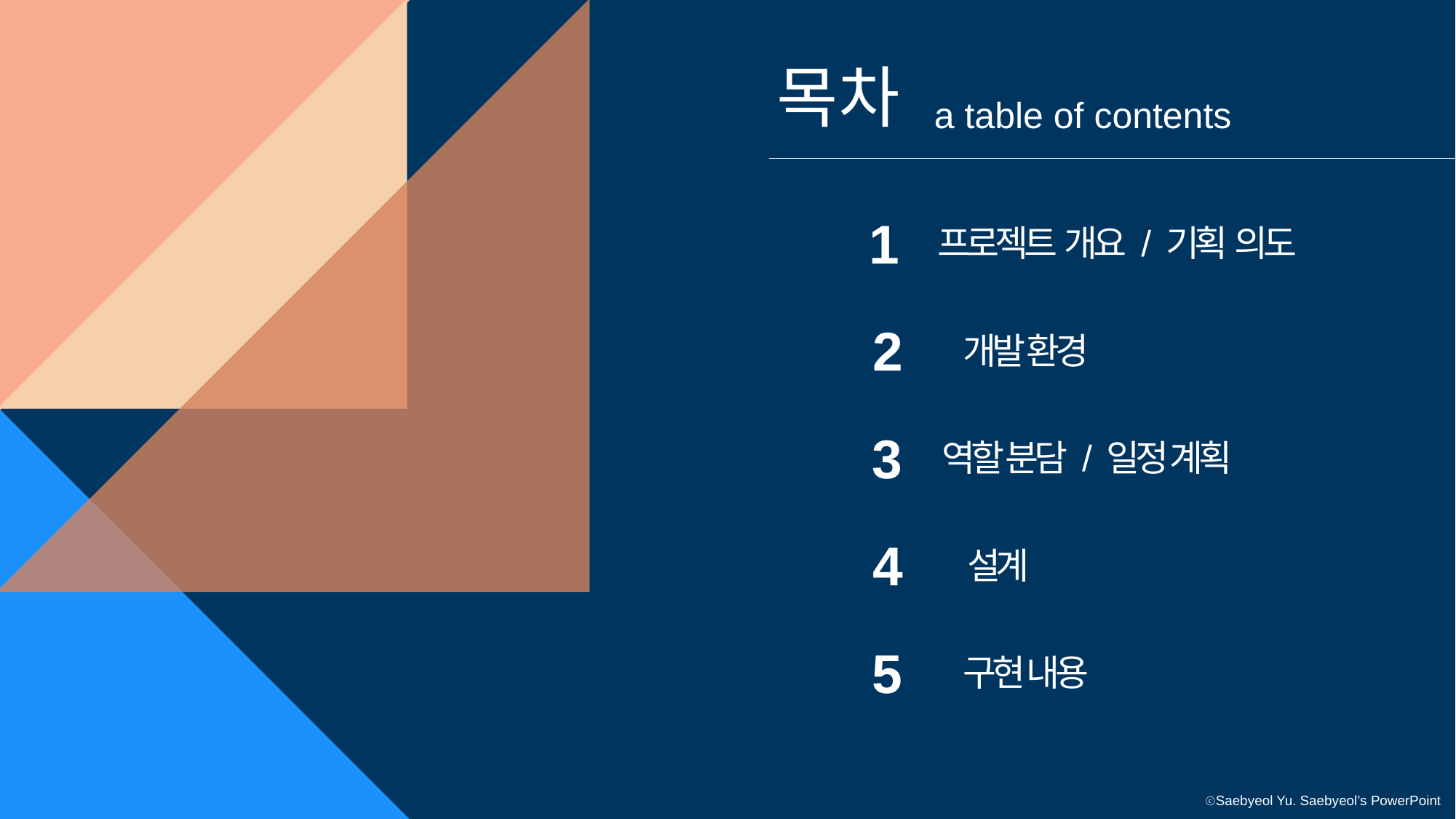

목차
a table of contents
1
프로젝트  개요 / 기획  의도
2
개발 환경
3
역할 분담 / 일정 계획
4
설계
5
구현 내용
ⓒSaebyeol Yu. Saebyeol’s PowerPoint